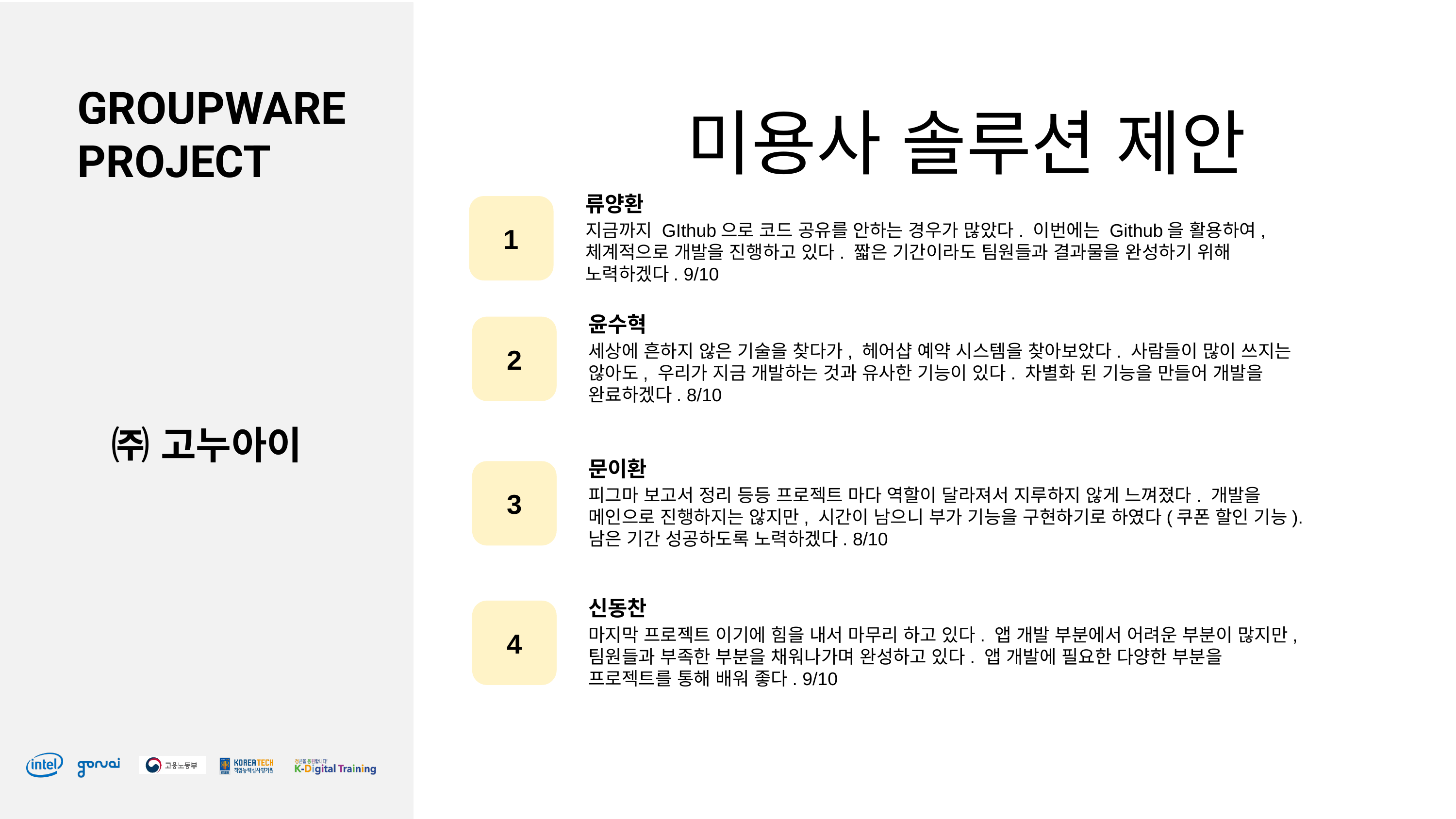

미용사 솔루션 제안
류양환
1
지금까지 GIthub으로 코드 공유를 안하는 경우가 많았다. 이번에는 Github을 활용하여, 체계적으로 개발을 진행하고 있다. 짧은 기간이라도 팀원들과 결과물을 완성하기 위해 노력하겠다. 9/10
윤수혁
2
세상에 흔하지 않은 기술을 찾다가, 헤어샵 예약 시스템을 찾아보았다. 사람들이 많이 쓰지는 않아도, 우리가 지금 개발하는 것과 유사한 기능이 있다. 차별화 된 기능을 만들어 개발을 완료하겠다. 8/10
문이환
3
피그마 보고서 정리 등등 프로젝트 마다 역할이 달라져서 지루하지 않게 느껴졌다. 개발을 메인으로 진행하지는 않지만, 시간이 남으니 부가 기능을 구현하기로 하였다(쿠폰 할인 기능). 남은 기간 성공하도록 노력하겠다. 8/10
신동찬
4
마지막 프로젝트 이기에 힘을 내서 마무리 하고 있다. 앱 개발 부분에서 어려운 부분이 많지만, 팀원들과 부족한 부분을 채워나가며 완성하고 있다. 앱 개발에 필요한 다양한 부분을 프로젝트를 통해 배워 좋다. 9/10